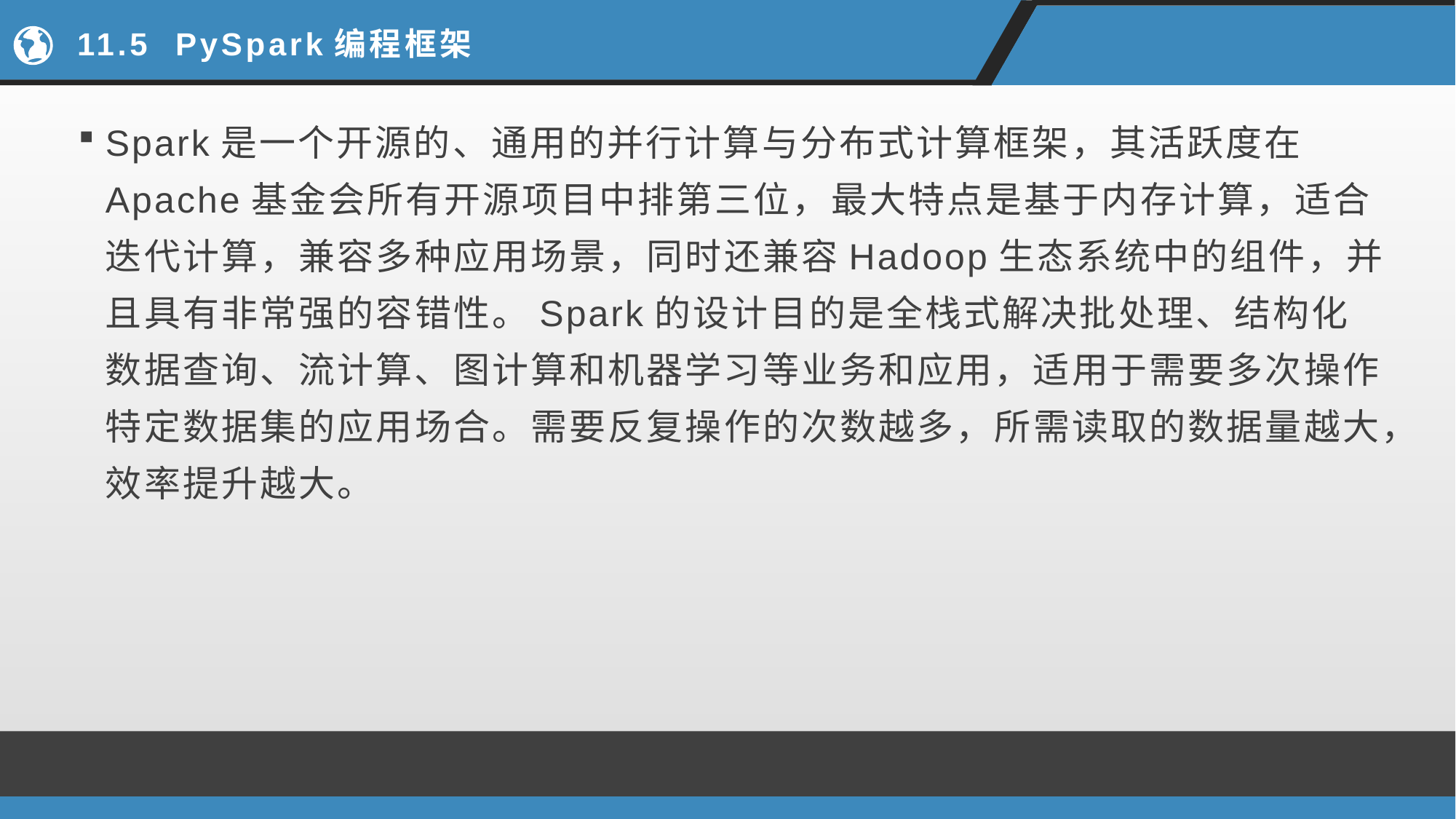

# 11.5  PySpark编程框架

Spark是一个开源的、通用的并行计算与分布式计算框架，其活跃度在Apache基金会所有开源项目中排第三位，最大特点是基于内存计算，适合迭代计算，兼容多种应用场景，同时还兼容Hadoop生态系统中的组件，并且具有非常强的容错性。Spark的设计目的是全栈式解决批处理、结构化数据查询、流计算、图计算和机器学习等业务和应用，适用于需要多次操作特定数据集的应用场合。需要反复操作的次数越多，所需读取的数据量越大，效率提升越大。